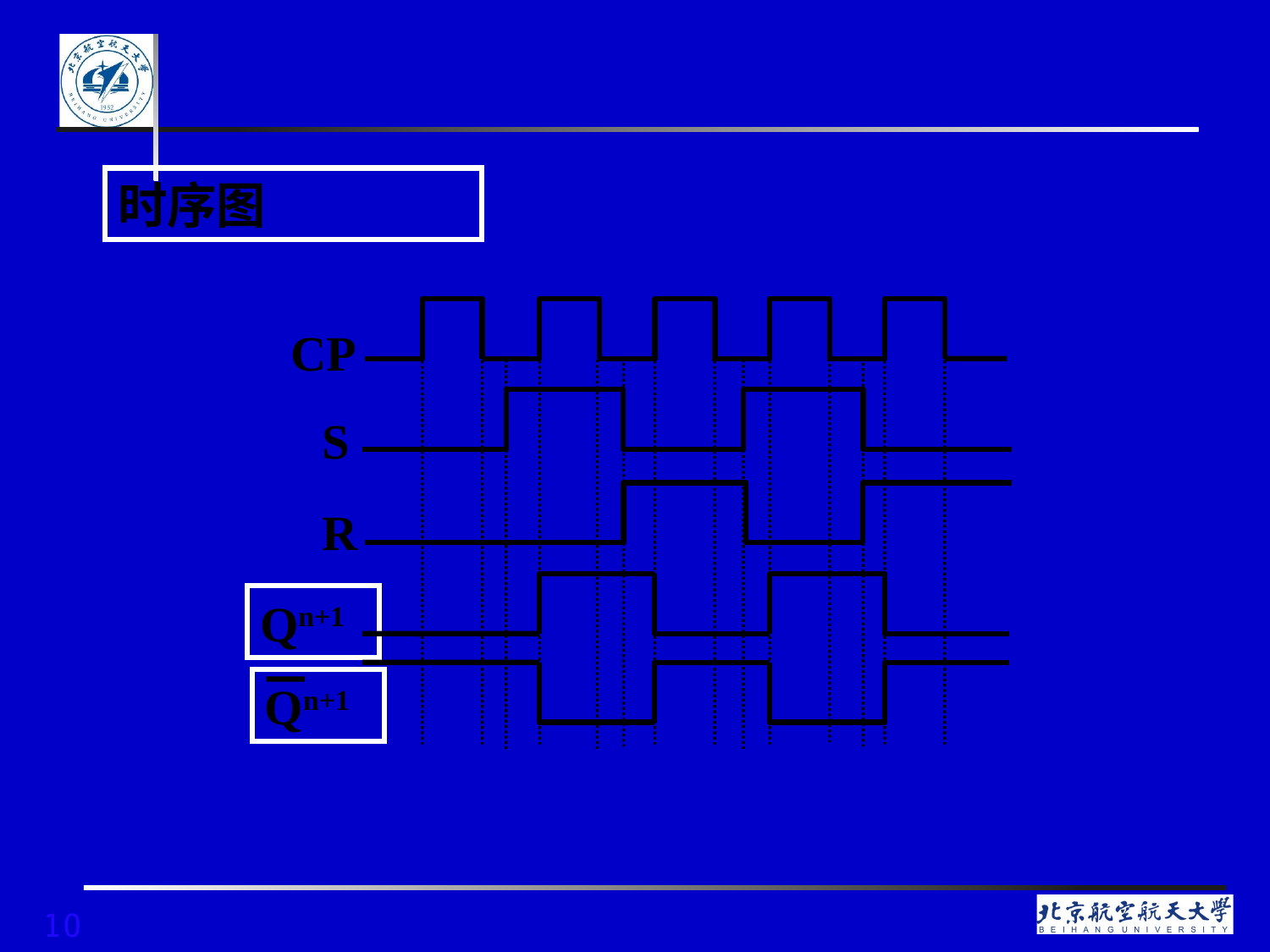

时序图

CP

S

R

Qn+1

Qn+1

10